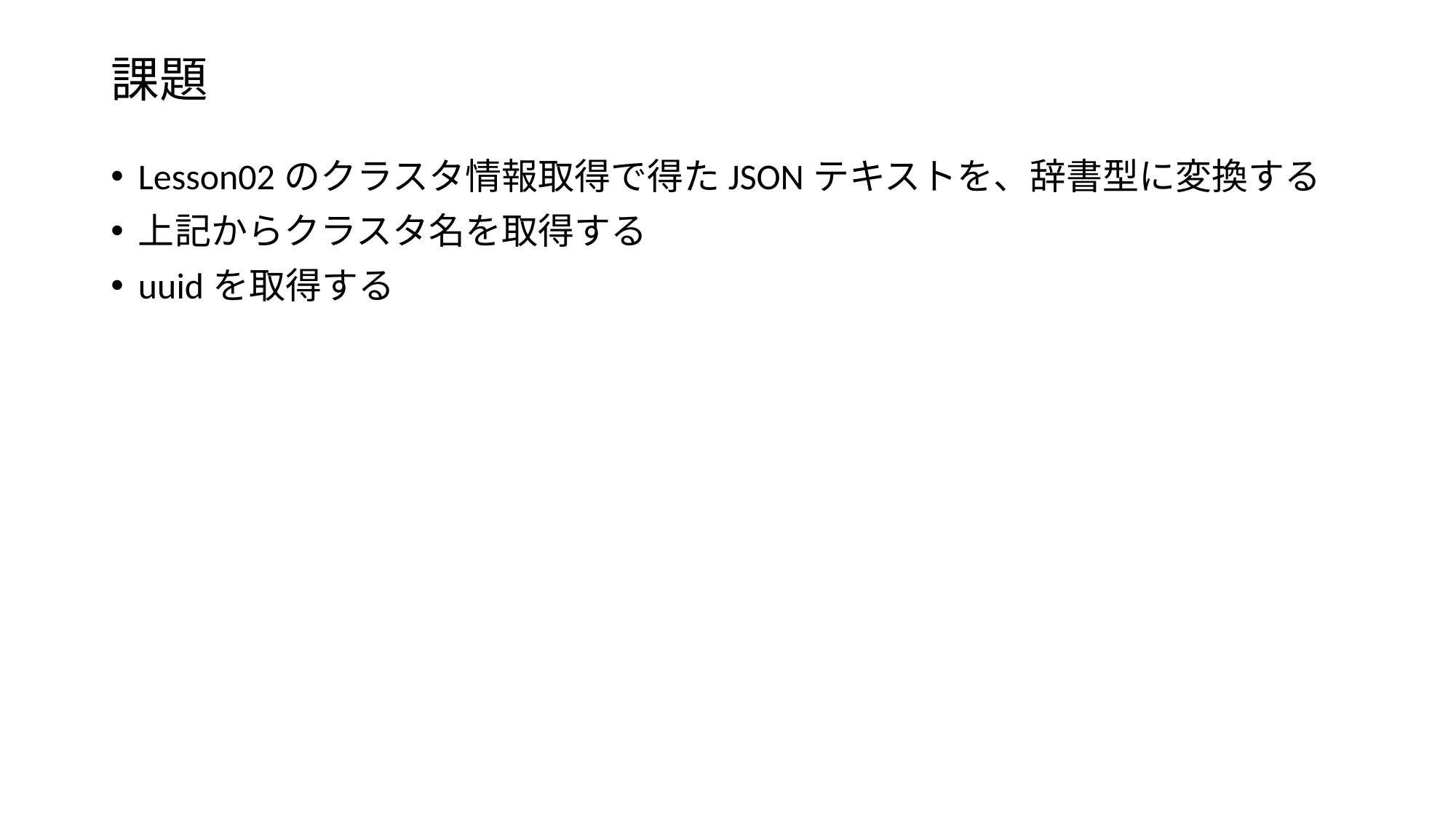

# 課題
Lesson02のクラスタ情報取得で得たJSONテキストを、辞書型に変換する
上記からクラスタ名を取得する
uuidを取得する